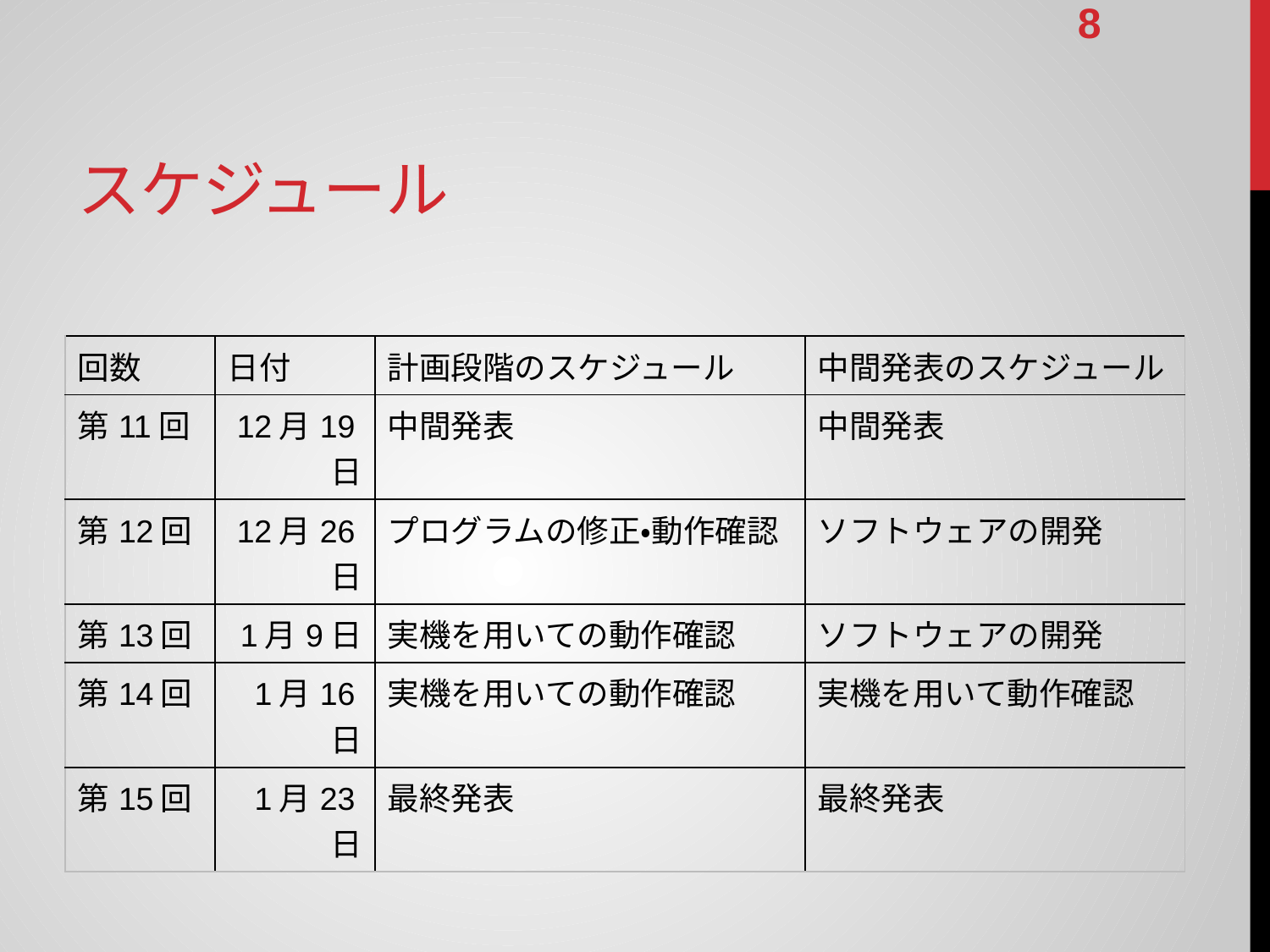

8
# スケジュール
| 回数 | 日付 | 計画段階のスケジュール | 中間発表のスケジュール |
| --- | --- | --- | --- |
| 第11回 | 12月19日 | 中間発表 | 中間発表 |
| 第12回 | 12月26日 | プログラムの修正・動作確認 | ソフトウェアの開発 |
| 第13回 | 1月9日 | 実機を用いての動作確認 | ソフトウェアの開発 |
| 第14回 | 1月16日 | 実機を用いての動作確認 | 実機を用いて動作確認 |
| 第15回 | 1月23日 | 最終発表 | 最終発表 |